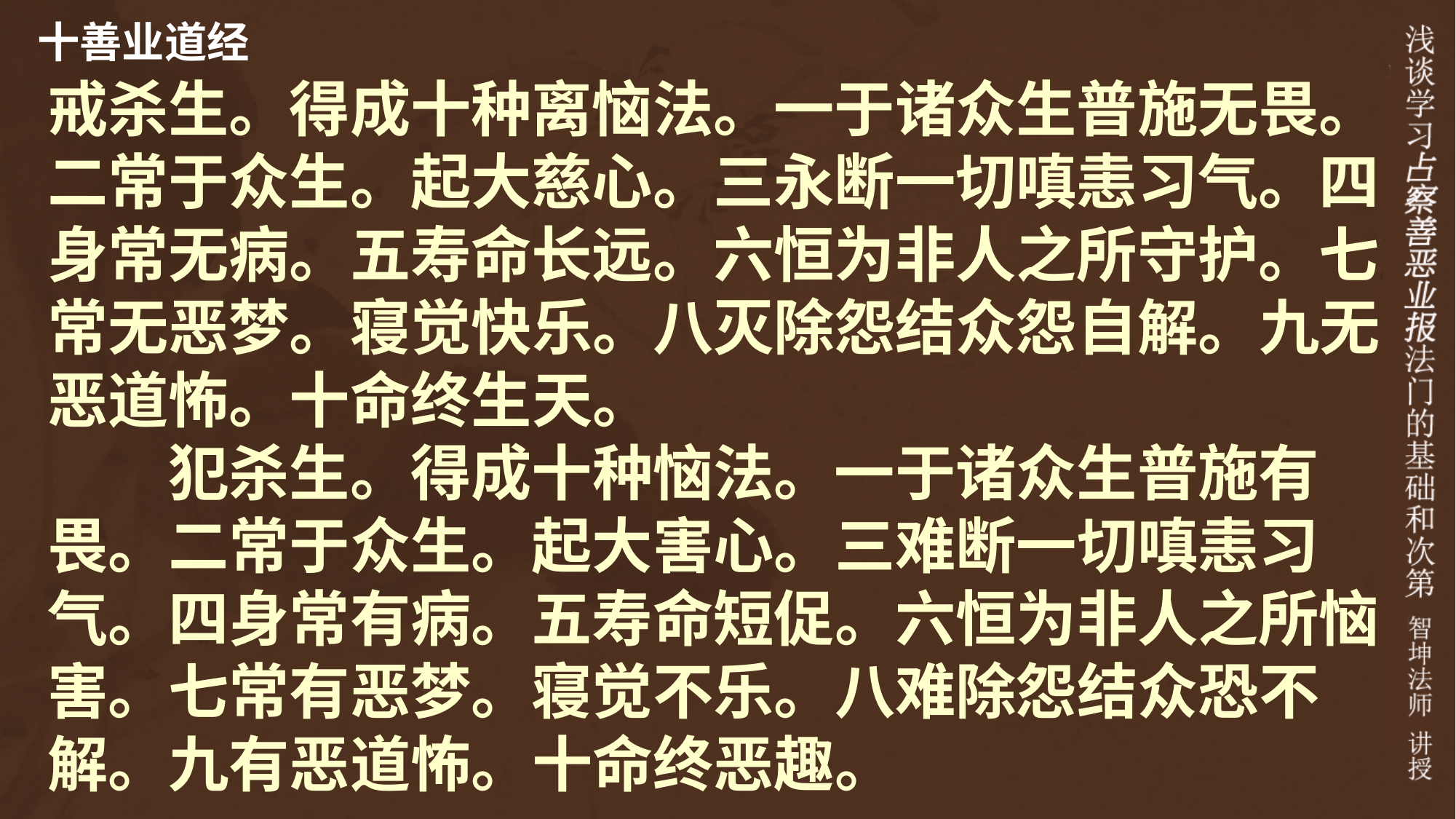

# 十善业道经
戒杀生。得成十种离恼法。一于诸众生普施无畏。二常于众生。起大慈心。三永断一切嗔恚习气。四身常无病。五寿命长远。六恒为非人之所守护。七常无恶梦。寝觉快乐。八灭除怨结众怨自解。九无恶道怖。十命终生天。
　　犯杀生。得成十种恼法。一于诸众生普施有畏。二常于众生。起大害心。三难断一切嗔恚习气。四身常有病。五寿命短促。六恒为非人之所恼害。七常有恶梦。寝觉不乐。八难除怨结众恐不解。九有恶道怖。十命终恶趣。